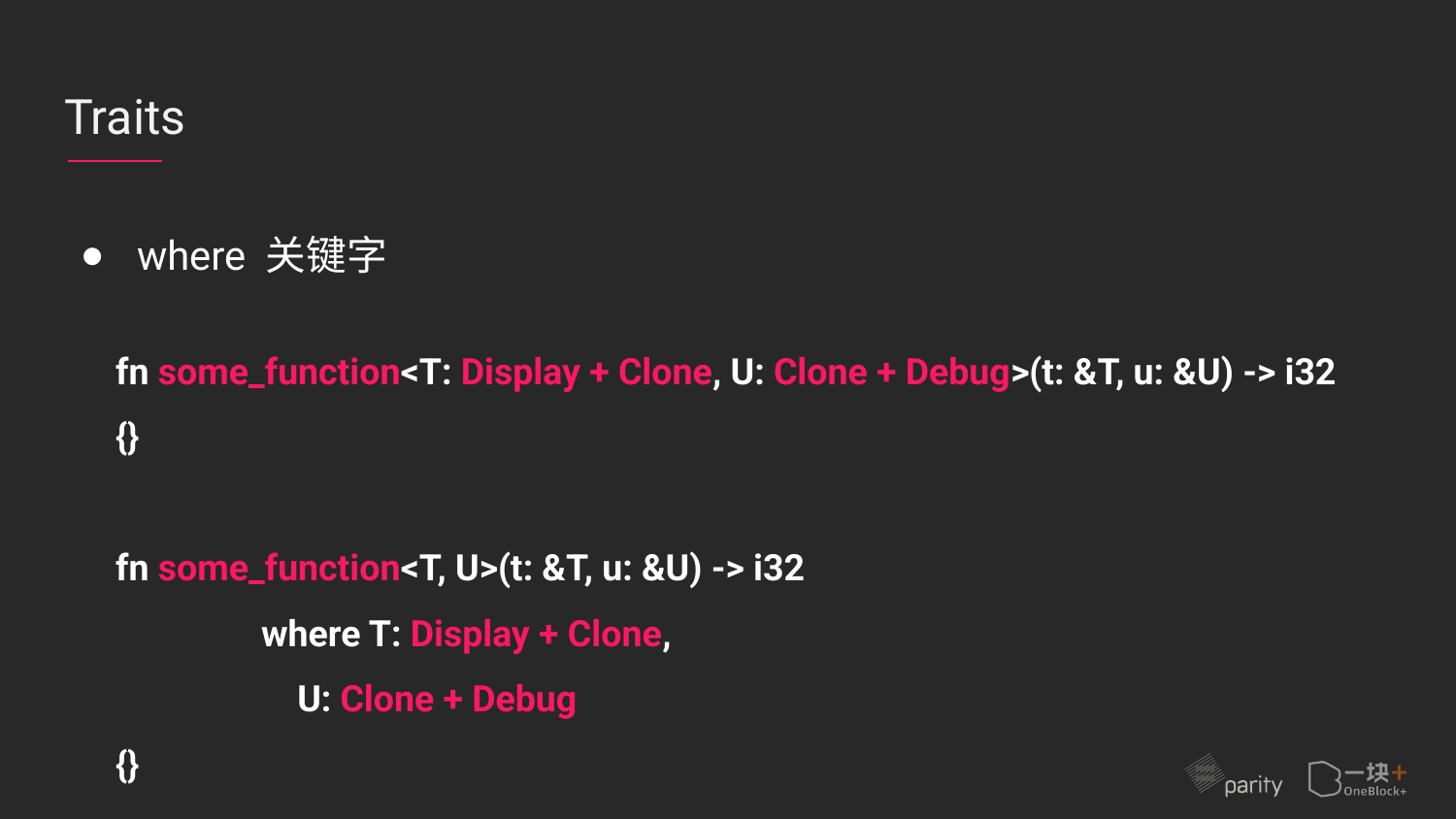

# Traits
where 关键字

fn some_function<T: Display + Clone, U: Clone + Debug>(t: &T, u: &U) -> i32 {}

fn some_function<T, U>(t: &T, u: &U) -> i32
    	where T: Display + Clone,
          	    U: Clone + Debug
{}